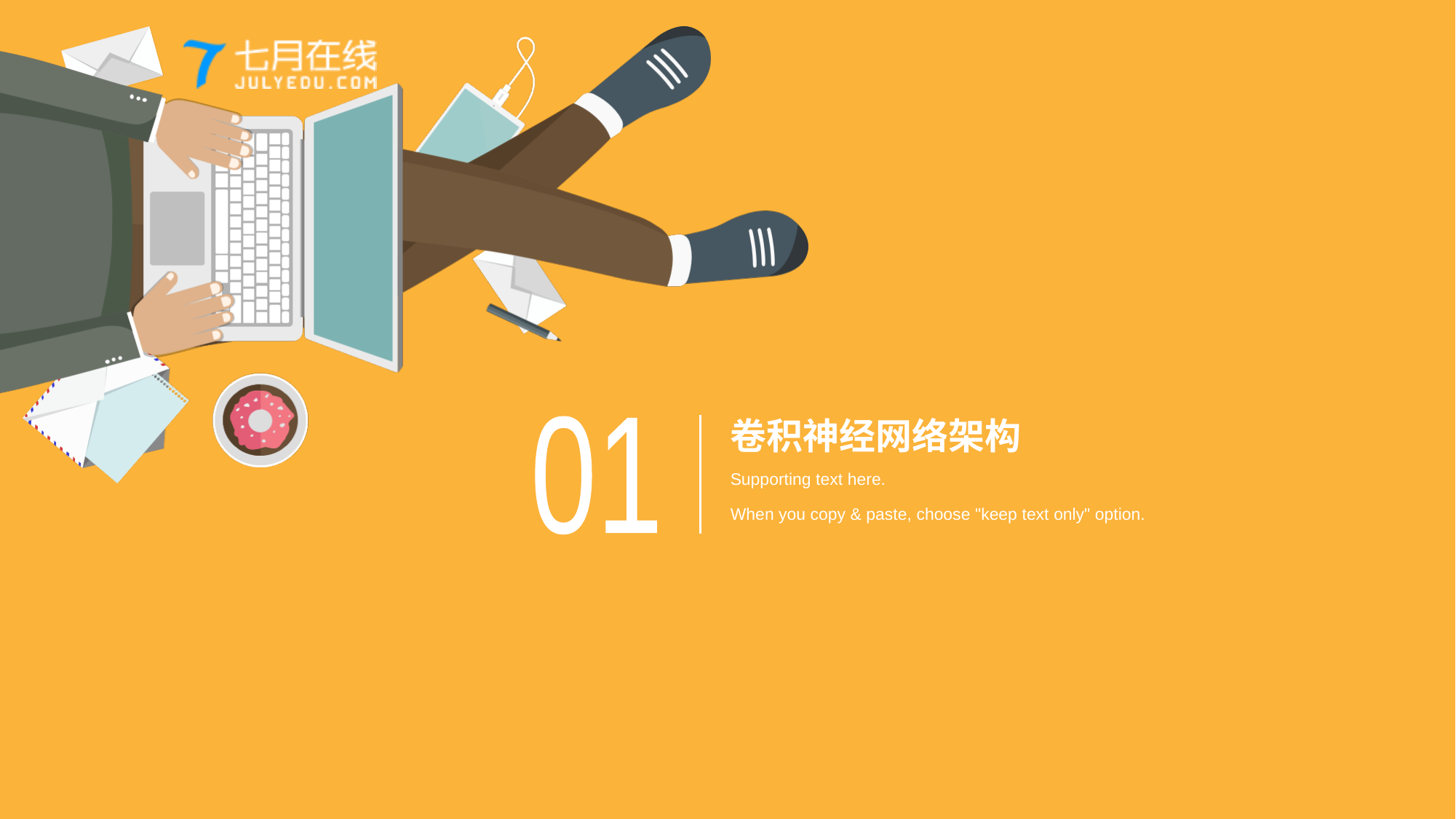

# 卷积神经网络架构
01
Supporting text here.
When you copy & paste, choose "keep text only" option.